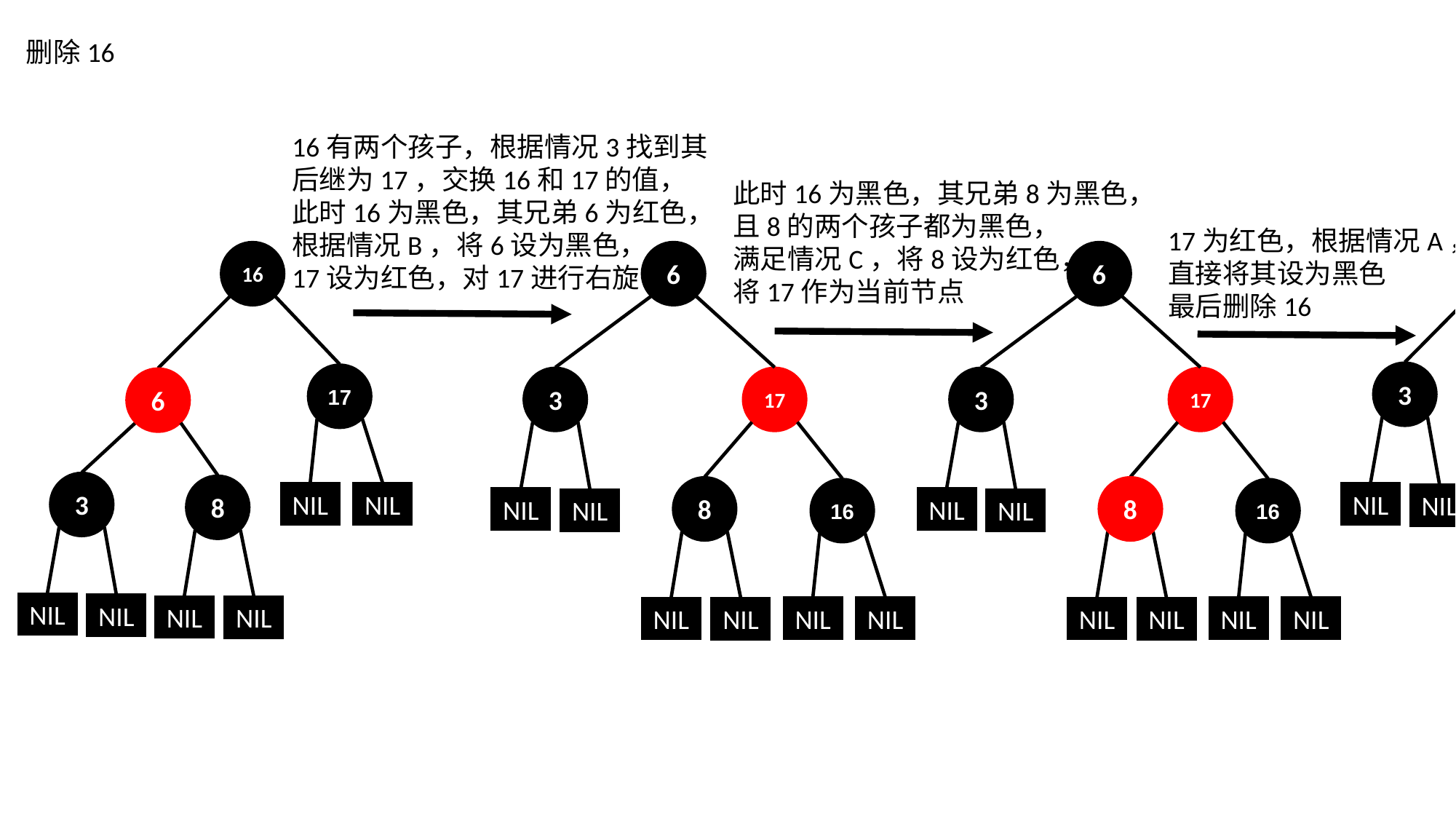

删除16
16有两个孩子，根据情况3找到其
后继为17，交换16和17的值，
此时16为黑色，其兄弟6为红色，
根据情况B，将6设为黑色，
17设为红色，对17进行右旋

此时16为黑色，其兄弟8为黑色，
且8的两个孩子都为黑色，
满足情况C，将8设为红色，
将17作为当前节点
17为红色，根据情况A，
直接将其设为黑色
最后删除16
6
6
6
16
3
17
17
3
17
3
17
6
8
3
8
8
8
16
16
NIL
NIL
NIL
NIL
NIL
NIL
NIL
NIL
NIL
NIL
NIL
NIL
NIL
NIL
NIL
NIL
NIL
NIL
NIL
NIL
NIL
NIL
NIL